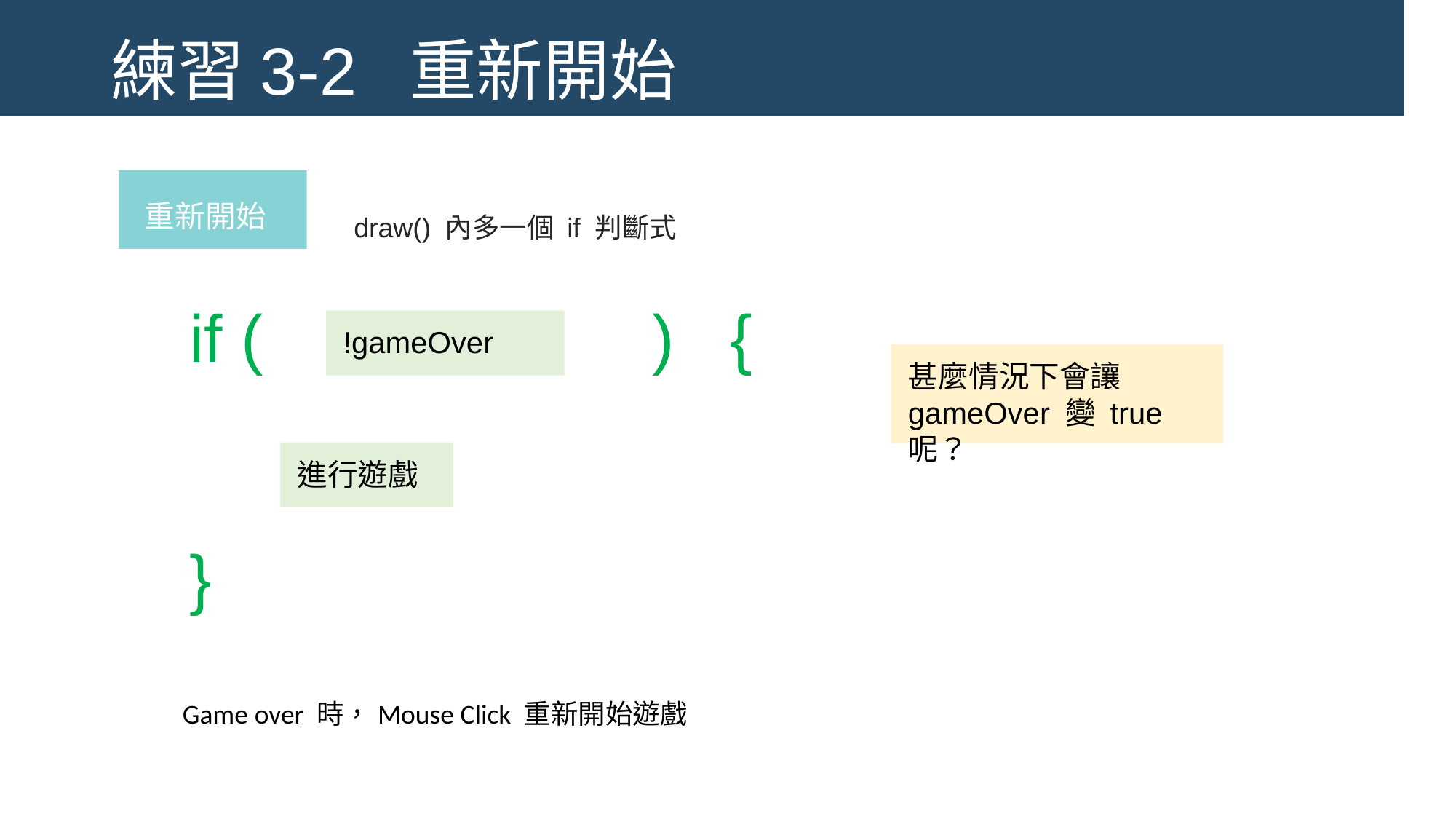

# 練習3-2  重新開始
重新開始
draw() 內多一個 if 判斷式
if (                     )   {

}
!gameOver
甚麼情況下會讓 gameOver 變 true 呢？
進行遊戲
Game over 時，Mouse Click 重新開始遊戲